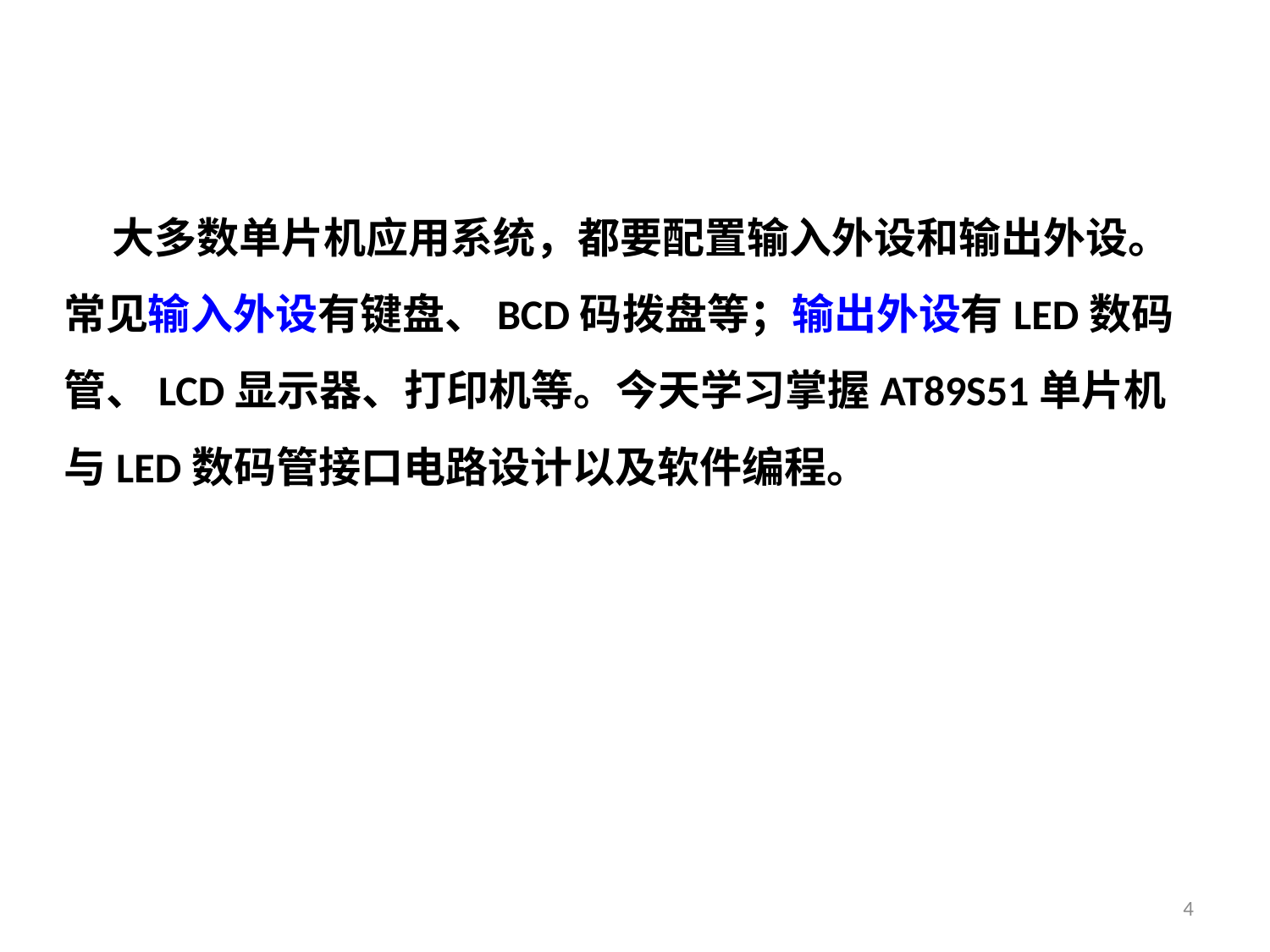

大多数单片机应用系统，都要配置输入外设和输出外设。常见输入外设有键盘、BCD码拨盘等；输出外设有LED数码管、LCD显示器、打印机等。今天学习掌握AT89S51单片机与LED数码管接口电路设计以及软件编程。
4